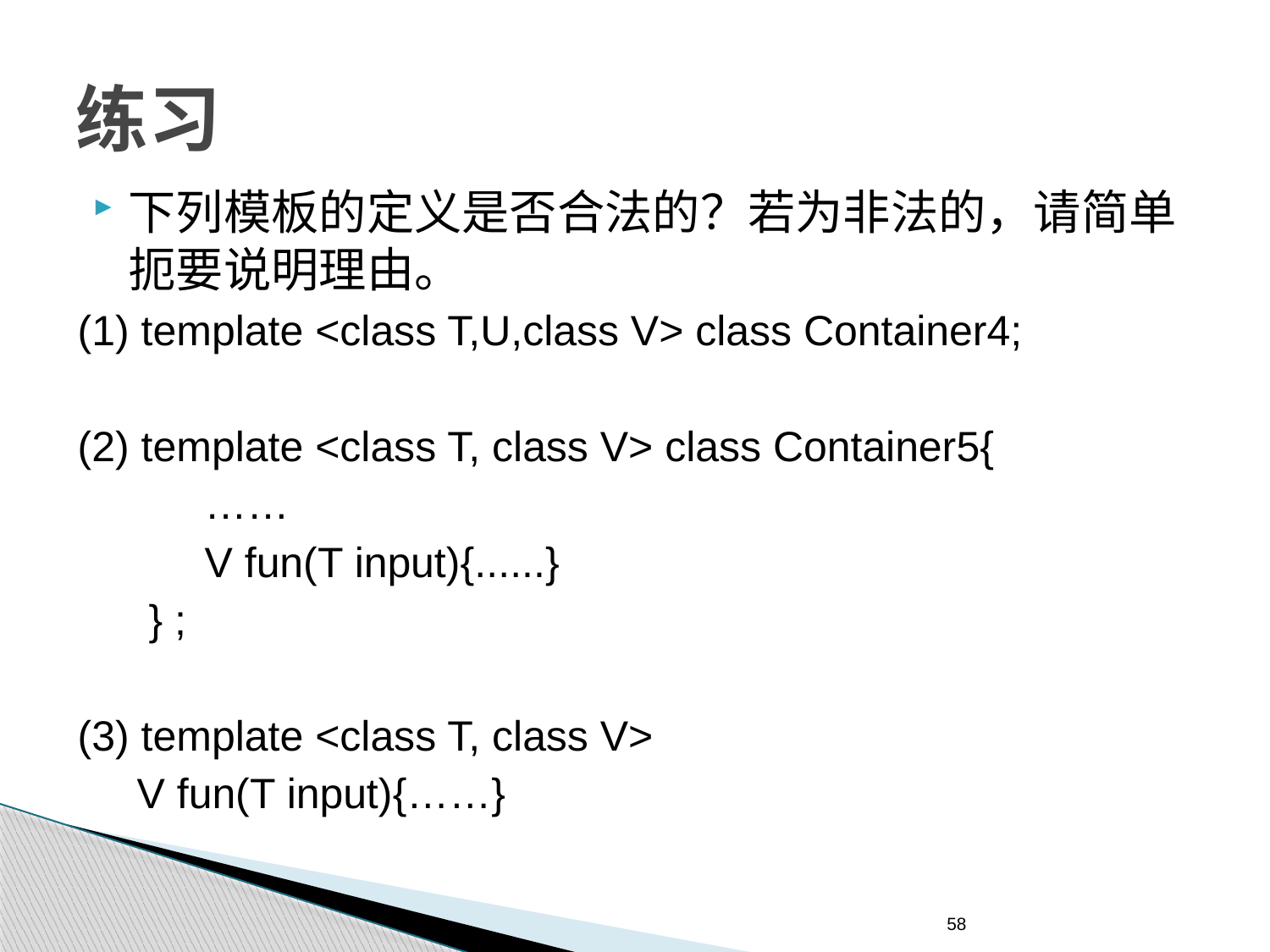

# 练习
下列模板的定义是否合法的？若为非法的，请简单扼要说明理由。
(1) template <class T,U,class V> class Container4;

(2) template <class T, class V> class Container5{
	……
	V fun(T input){......}
      } ;

(3) template <class T, class V>
     V fun(T input){……}

58